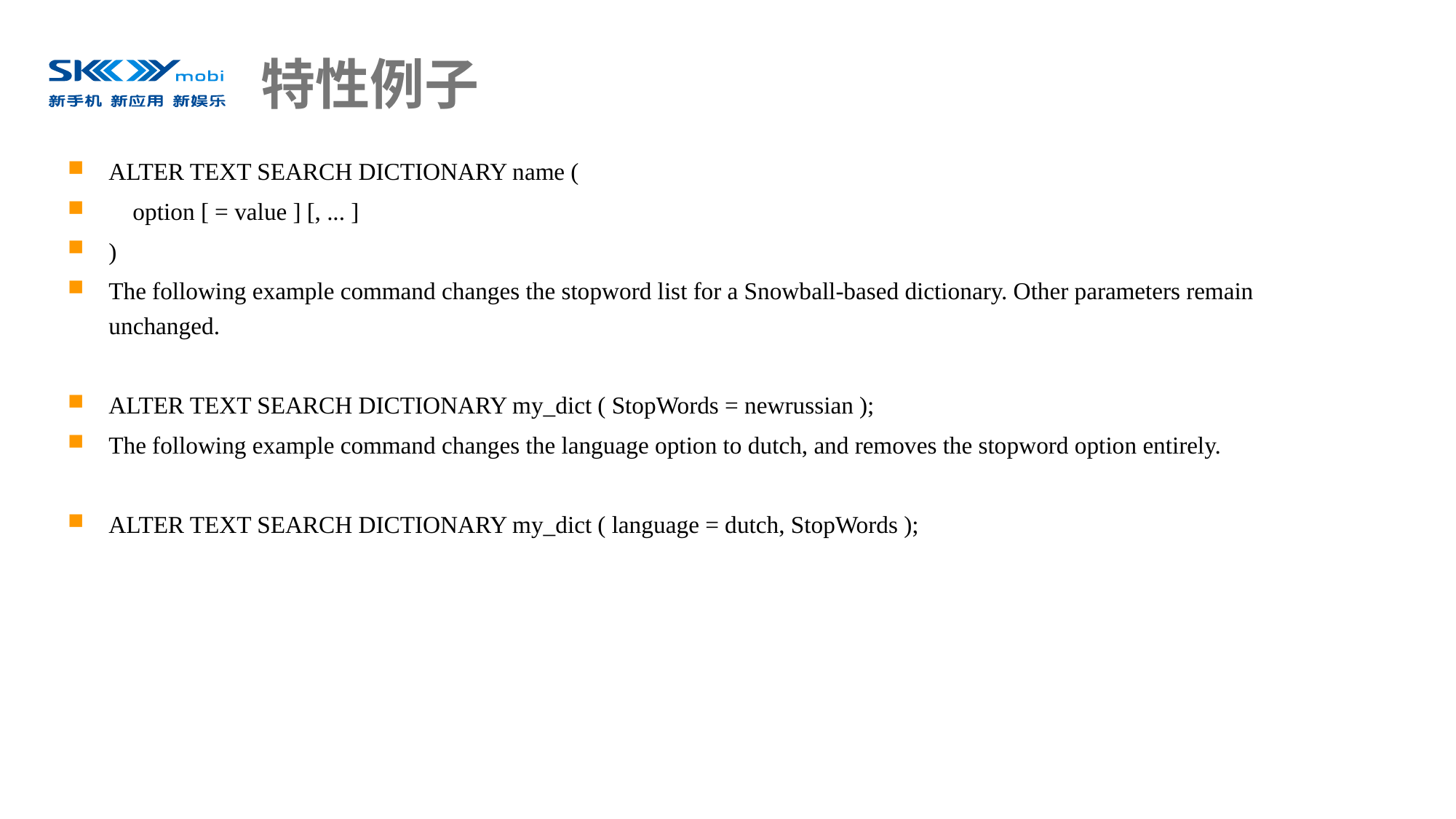

# 特性例子
ALTER TEXT SEARCH DICTIONARY name (
    option [ = value ] [, ... ]
)
The following example command changes the stopword list for a Snowball-based dictionary. Other parameters remain unchanged.

ALTER TEXT SEARCH DICTIONARY my_dict ( StopWords = newrussian );
The following example command changes the language option to dutch, and removes the stopword option entirely.

ALTER TEXT SEARCH DICTIONARY my_dict ( language = dutch, StopWords );